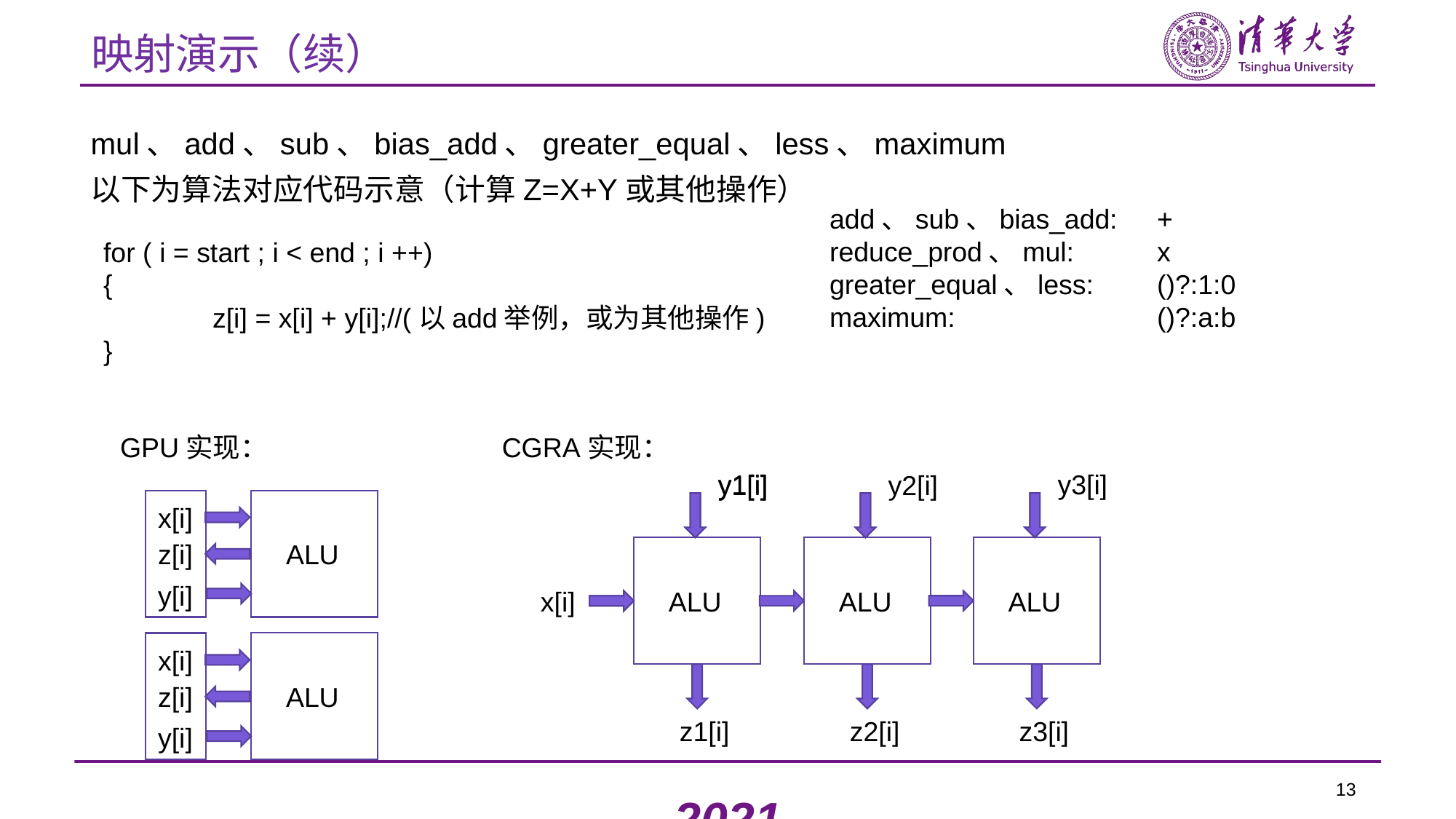

# 映射演示（续）
mul、add、sub、bias_add、greater_equal、less、maximum
以下为算法对应代码示意（计算Z=X+Y或其他操作）
add、sub、bias_add: 	+
reduce_prod、mul:    	x
greater_equal、less:	()?:1:0
maximum:   		()?:a:b

for ( i = start ; i < end ; i ++)
{
	z[i] = x[i] + y[i];//(以add举例，或为其他操作)
}
GPU实现：
CGRA实现：
y1[i]
y3[i]
y1[i]
y2[i]

x[i]

ALU
z[i]

y[i]
ALU
x[i]
ALU
ALU

x[i]

ALU
z[i]

z3[i]
z1[i]
z2[i]
y[i]

13